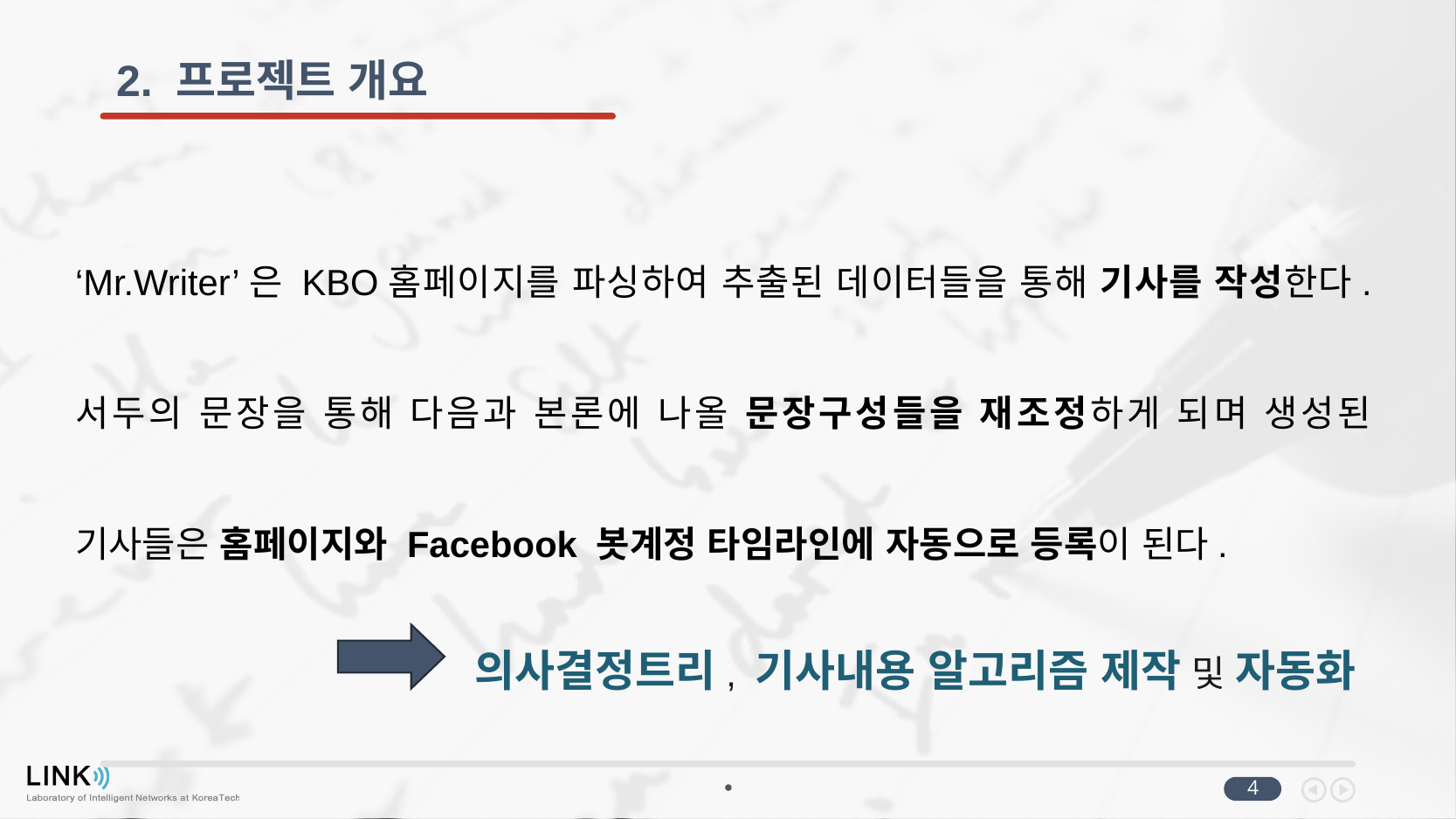

2. 프로젝트 개요
‘Mr.Writer’은 KBO홈페이지를 파싱하여 추출된 데이터들을 통해 기사를 작성한다. 서두의 문장을 통해 다음과 본론에 나올 문장구성들을 재조정하게 되며 생성된 기사들은 홈페이지와 Facebook 봇계정 타임라인에 자동으로 등록이 된다.
의사결정트리, 기사내용 알고리즘 제작 및 자동화

4